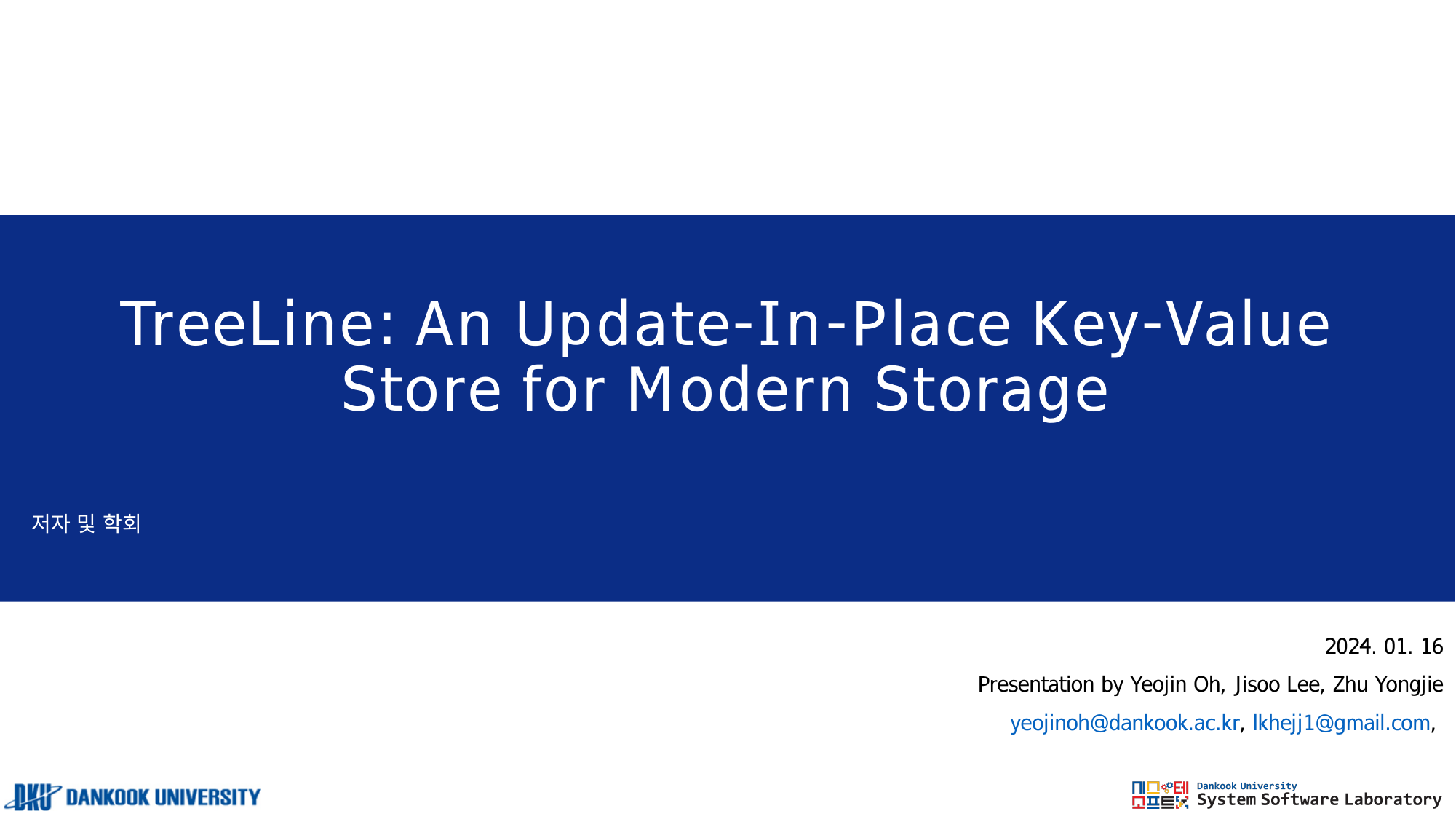

# TreeLine: An Update-In-Place Key-Value Store for Modern Storage
저자 및 학회
2024. 01. 16
Presentation by Yeojin Oh, Jisoo Lee, Zhu Yongjie
 yeojinoh@dankook.ac.kr, lkhejj1@gmail.com,